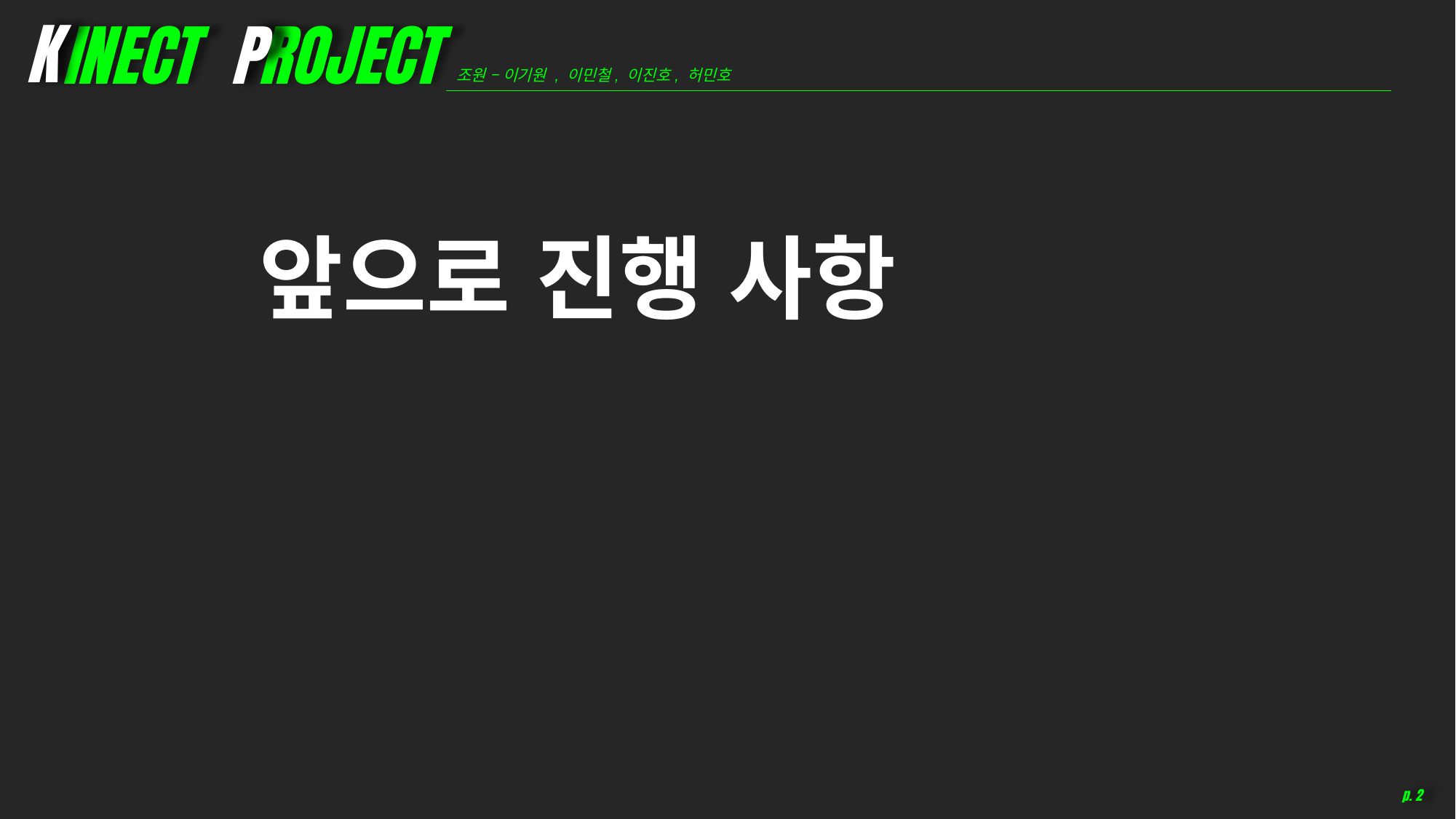

K
P
INECT    ROJECT
조원 – 이기원 , 이민철, 이진호, 허민호
      앞으로 진행 사항
p. 2